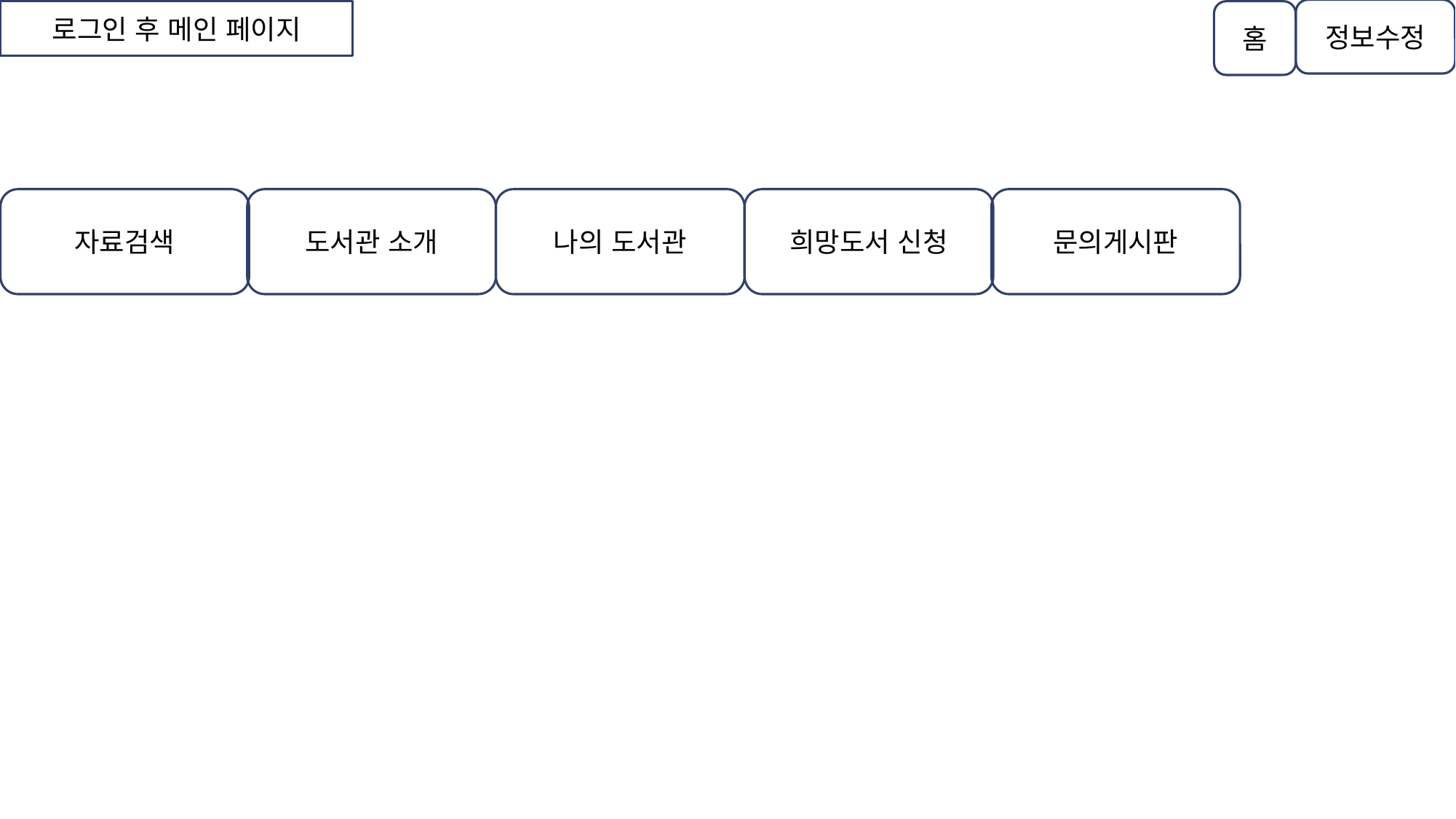

정보수정
홈
로그인 후 메인 페이지
자료검색
도서관 소개
나의 도서관
희망도서 신청
문의게시판